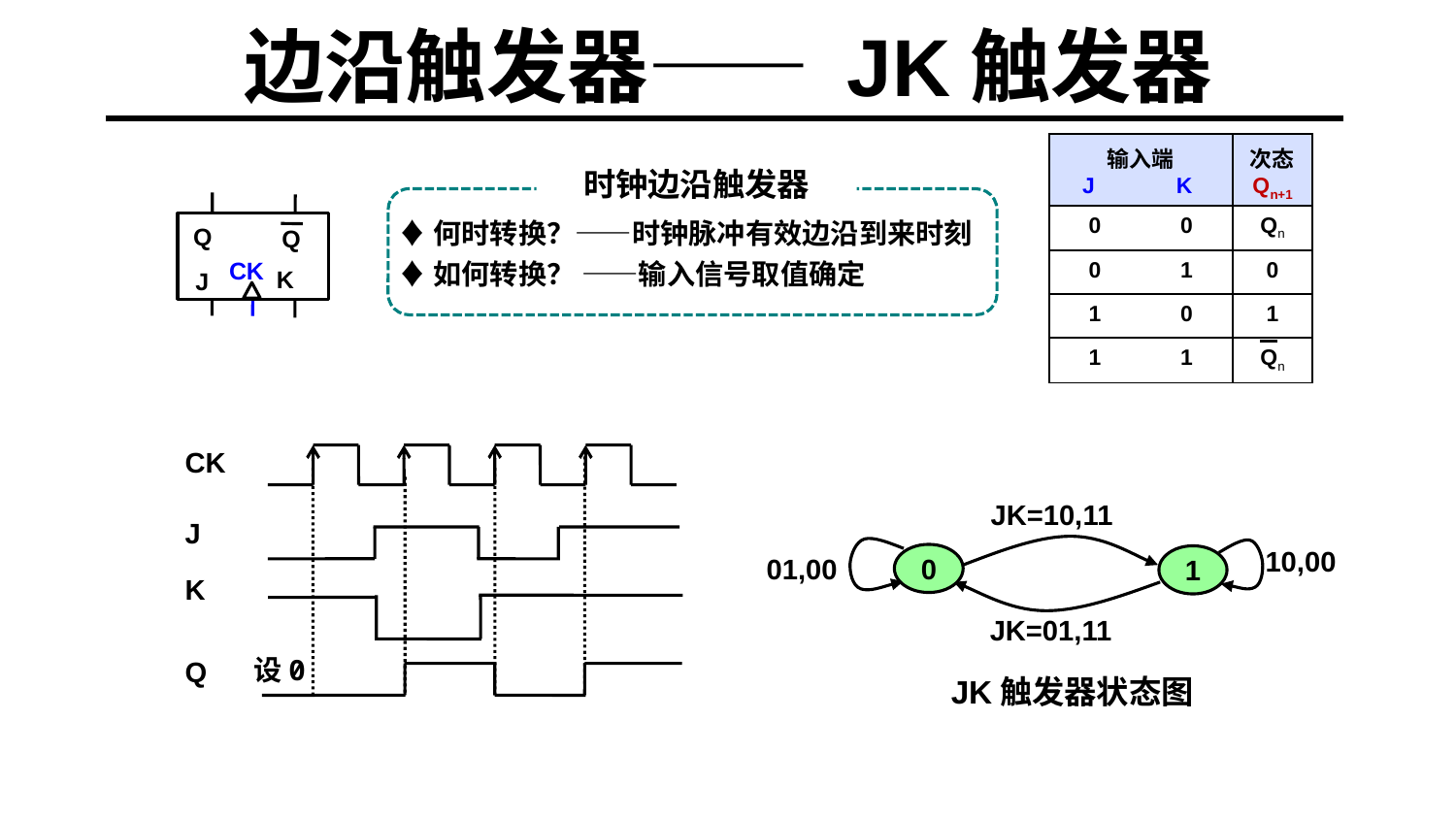

# 边沿触发器—— JK触发器
| 输入端 J K |  | 次态 Qn+1 |
| --- | --- | --- |
| 0 | 0 | Qn |
| 0 | 1 | 0 |
| 1 | 0 | 1 |
| 1 | 1 | Qn |
时钟边沿触发器

♦何时转换？——时钟脉冲有效边沿到来时刻
♦如何转换？ ——输入信号取值确定

Q
Q
K
J
CK

CK

JK=10,11

10,00

0
01,00
1

JK=01,11
JK触发器状态图
J

K

设0
Q

11